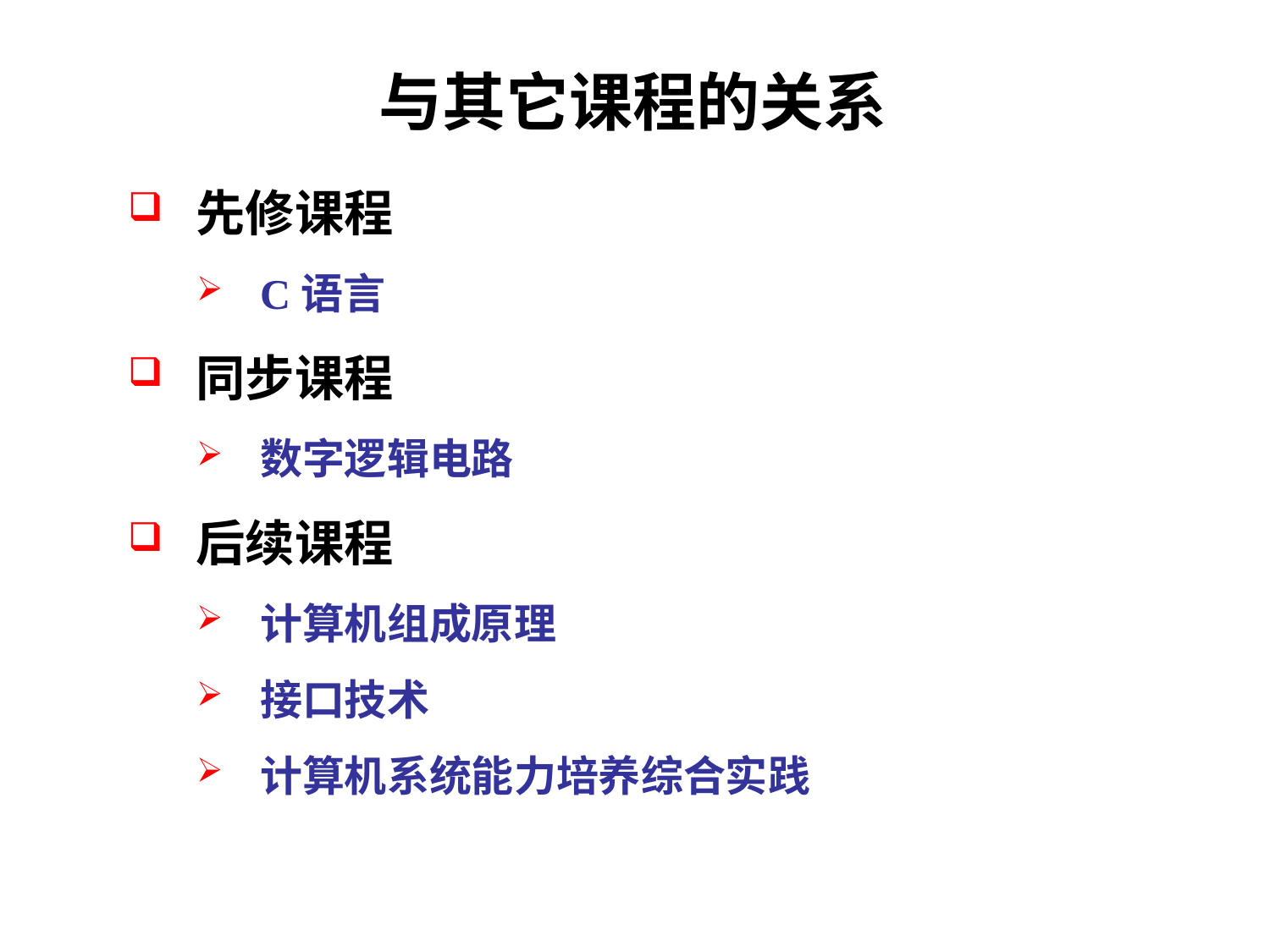

与其它课程的关系
先修课程
C语言
同步课程
数字逻辑电路
后续课程
计算机组成原理
接口技术
计算机系统能力培养综合实践

4